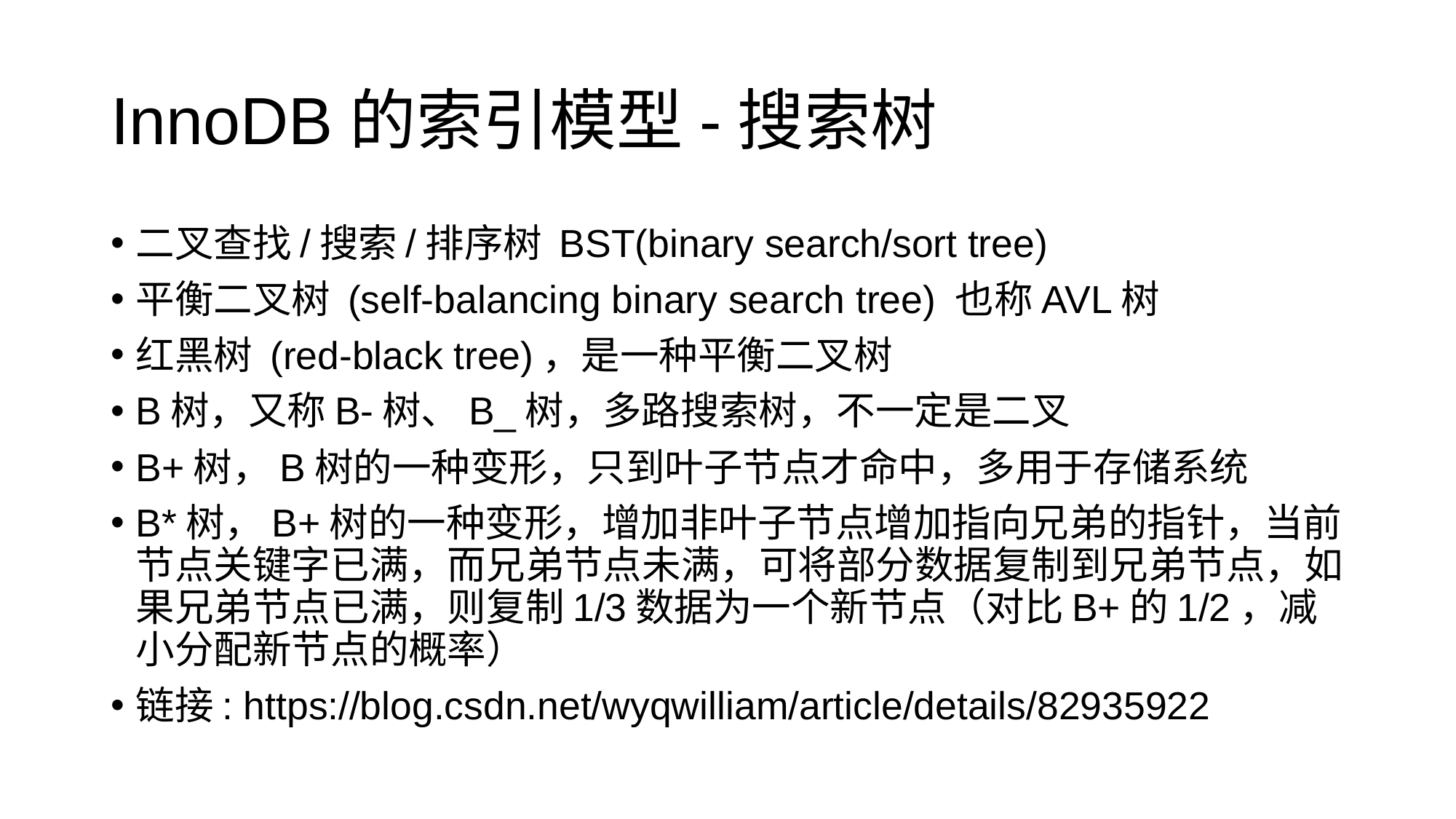

# InnoDB的索引模型-搜索树
二叉查找/搜索/排序树 BST(binary search/sort tree)
平衡二叉树 (self-balancing binary search tree) 也称AVL树
红黑树 (red-black tree)，是一种平衡二叉树
B树，又称B-树、B_树，多路搜索树，不一定是二叉
B+树，B树的一种变形，只到叶子节点才命中，多用于存储系统
B*树，B+树的一种变形，增加非叶子节点增加指向兄弟的指针，当前节点关键字已满，而兄弟节点未满，可将部分数据复制到兄弟节点，如果兄弟节点已满，则复制1/3数据为一个新节点（对比B+的1/2，减小分配新节点的概率）
链接: https://blog.csdn.net/wyqwilliam/article/details/82935922